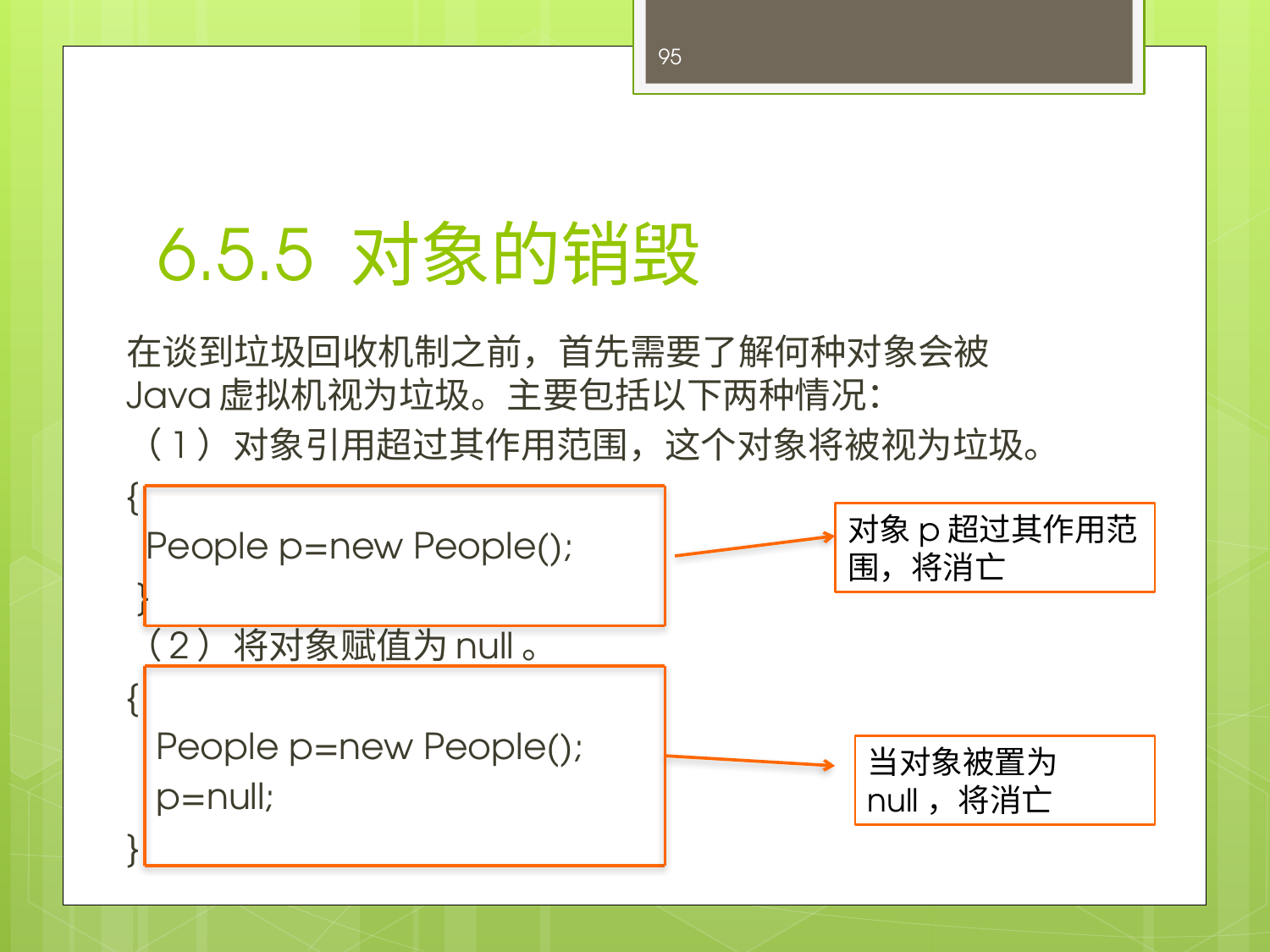

95
# 6.5.5 对象的销毁
在谈到垃圾回收机制之前，首先需要了解何种对象会被Java虚拟机视为垃圾。主要包括以下两种情况：
（1）对象引用超过其作用范围，这个对象将被视为垃圾。
{
  People p=new People();
 }
（2）将对象赋值为null。
{
   People p=new People();
   p=null;
}

对象p超过其作用范围，将消亡
当对象被置为null，将消亡